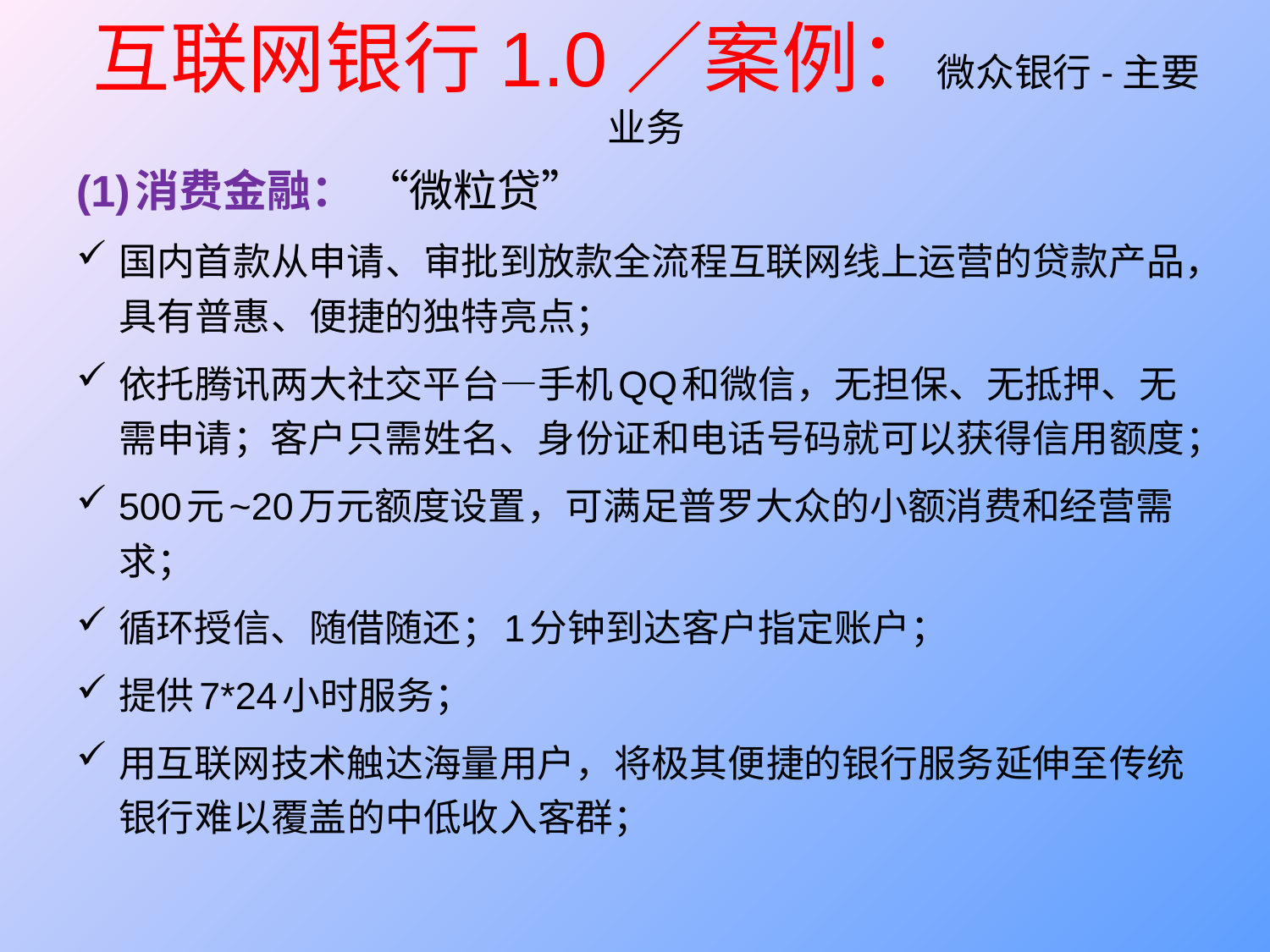

# 互联网银行1.0／案例：微众银行-主要业务
(1)消费金融： “微粒贷”
国内首款从申请、审批到放款全流程互联网线上运营的贷款产品，具有普惠、便捷的独特亮点；
依托腾讯两大社交平台—手机QQ和微信，无担保、无抵押、无需申请；客户只需姓名、身份证和电话号码就可以获得信用额度；
500元~20万元额度设置，可满足普罗大众的小额消费和经营需求；
循环授信、随借随还；1分钟到达客户指定账户；
提供7*24小时服务；
用互联网技术触达海量用户，将极其便捷的银行服务延伸至传统银行难以覆盖的中低收入客群；